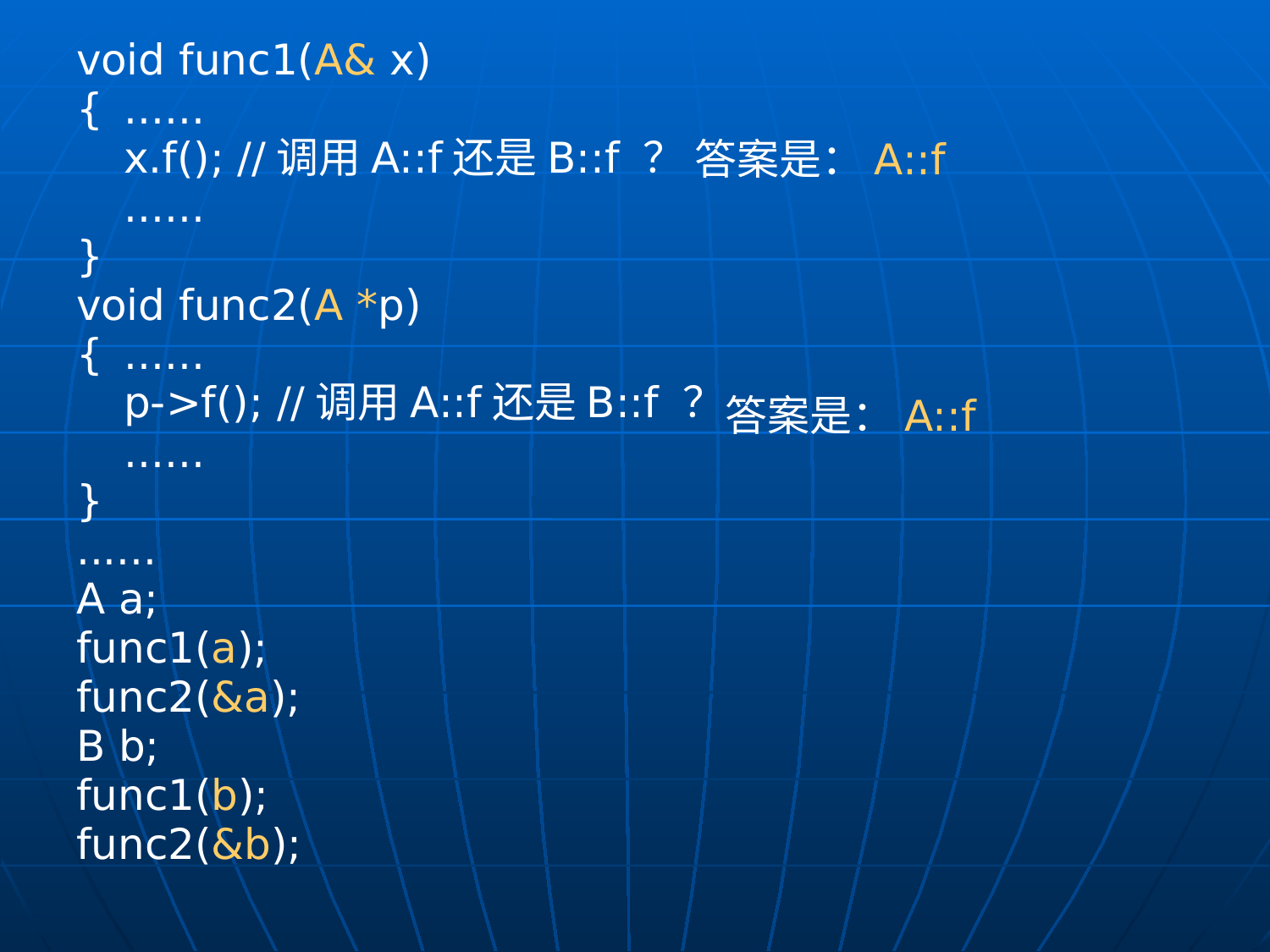

void func1(A& x)
{	......
	x.f(); //调用A::f还是B::f ？
	......
}
void func2(A *p)
{	......
	p->f(); //调用A::f还是B::f ？
	......
}
......
A a;
func1(a);
func2(&a);
B b;
func1(b);
func2(&b);
答案是：A::f
答案是：A::f